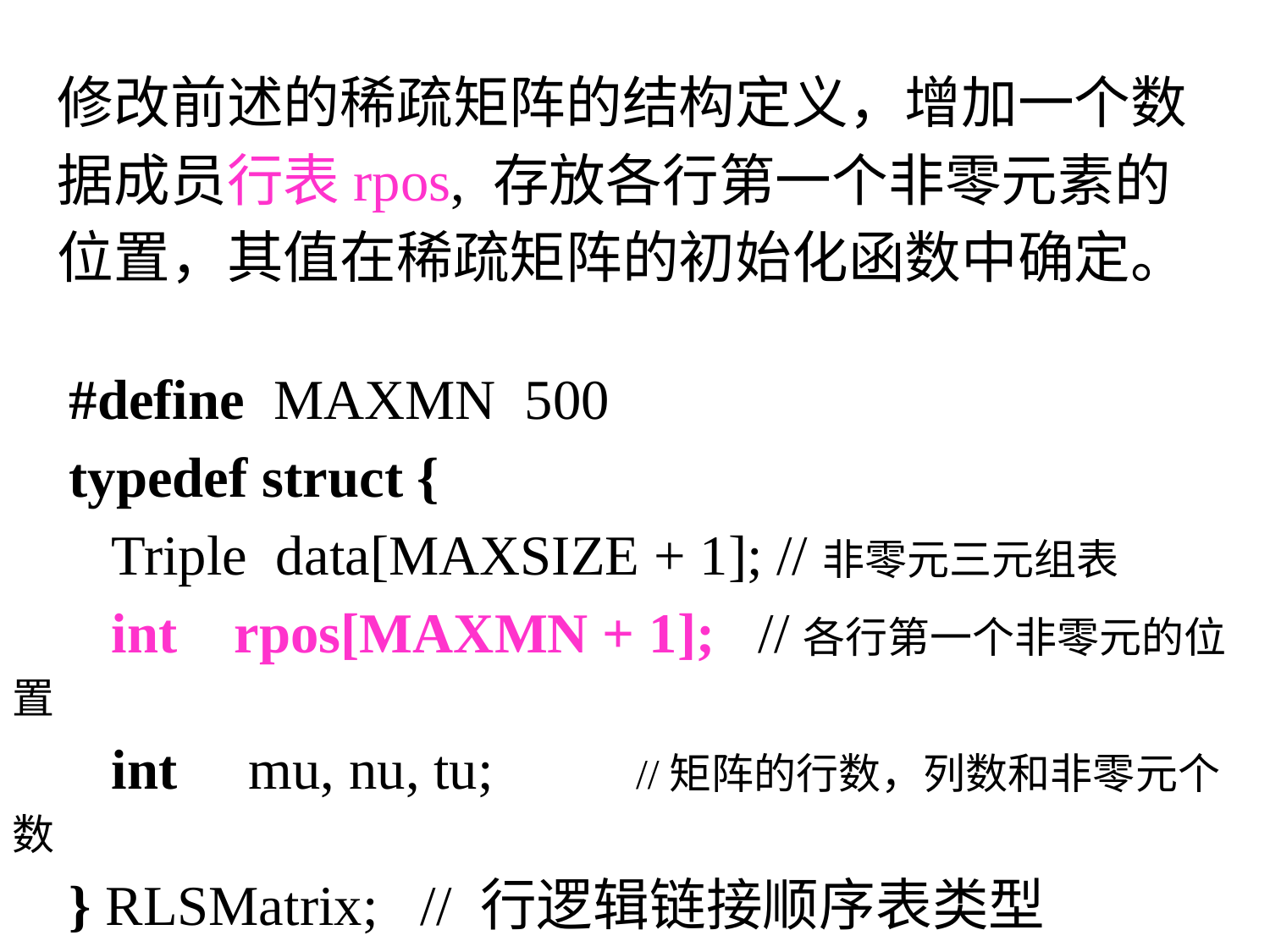

修改前述的稀疏矩阵的结构定义，增加一个数据成员行表rpos, 存放各行第一个非零元素的位置，其值在稀疏矩阵的初始化函数中确定。
    #define  MAXMN  500
    typedef struct {
       Triple  data[MAXSIZE + 1]; //非零元三元组表
       int    rpos[MAXMN + 1];   //各行第一个非零元的位置
       int     mu, nu, tu;          //矩阵的行数，列数和非零元个数
    } RLSMatrix;   // 行逻辑链接顺序表类型